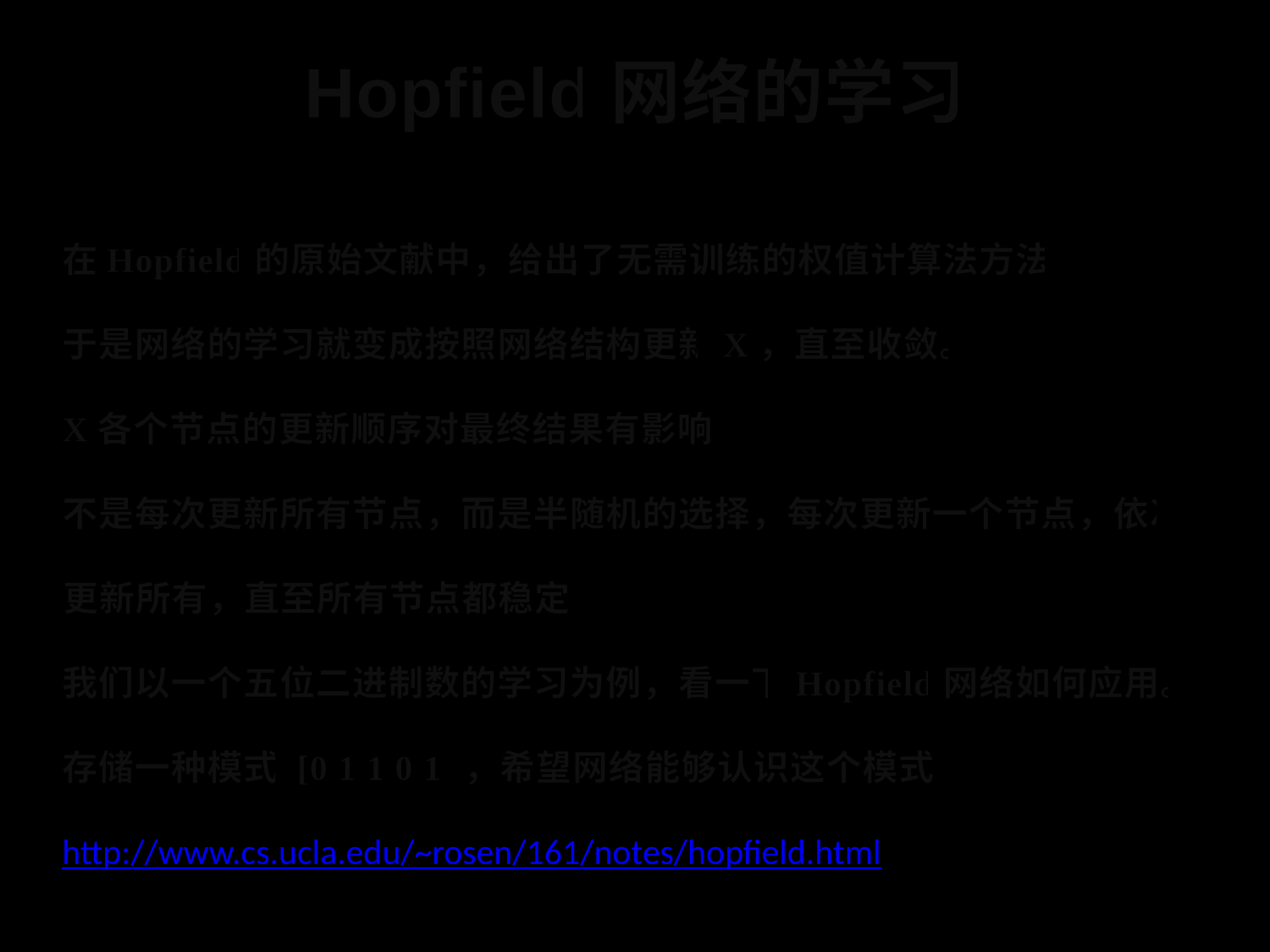

# Hopfield网络的学习

在Hopfield的原始文献中，给出了无需训练的权值计算法方法。
于是网络的学习就变成按照网络结构更新X，直至收敛。
X各个节点的更新顺序对最终结果有影响。
不是每次更新所有节点，而是半随机的选择，每次更新一个节点，依次更新所有，直至所有节点都稳定。
我们以一个五位二进制数的学习为例，看一下Hopfield网络如何应用。
存储一种模式 [0 1 1 0 1]，希望网络能够认识这个模式。
http://www.cs.ucla.edu/~rosen/161/notes/hopfield.html